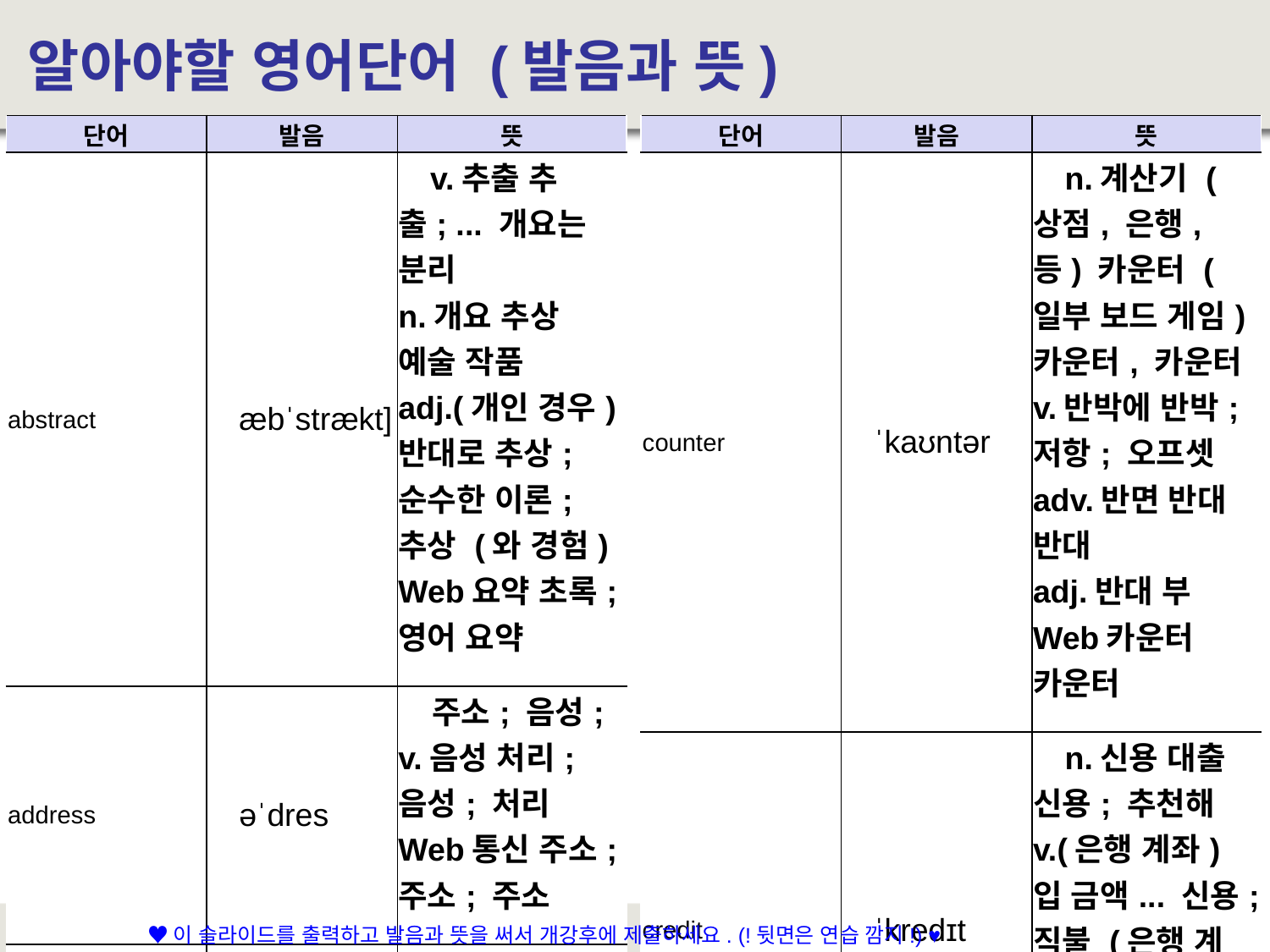

# 알아야할 영어단어 (발음과 뜻)
| 단어 | 발음 | 뜻 |
| --- | --- | --- |
| abstract | æbˈstrækt] | v.추출 추출; ... 개요는 분리 n.개요 추상 예술 작품 adj.(개인 경우) 반대로 추상; 순수한 이론; 추상 (와 경험) Web요약 초록; 영어 요약 |
| address | əˈdres | 주소; 음성; v.음성 처리; 음성; 처리 Web통신 주소; 주소; 주소 |
| age | eɪdʒ | n.나이; 노인; 기간; 나이 v.오래; 이전; 나이; 더 오래 된 Web시대 젊은 생활 |
| alphanumeric | ˌælfənuˈmerɪk | adj.포함 하는 문자 및 숫자; 문자와 숫자의 조합 Web영숫자; 영숫자; 자리 |
| amount | əˈmaʊnt | 금액 v.같음; 합계; Web총 |
| area | ˈeriə | n.지역 위치; Web지역; 지역; 범위 |
| argument (args) | ˈɑrɡjəmənt | n.인수 인수 논쟁 인수 Web매개 변수 인수; 인수 |
| auto- | ˈɔtoʊ | n.자동차 v.버스 타고 Web자동 모드, 자동, 자동 (자동) |
| bit | bɪt | n.드릴 비트; 비트; 작은 조각; 재갈 조금 v.억제; "물린" 과거 시제와 과거 분사; (M)에 Web사람; 비트; 비트에 |
| bold | boʊld | 굵게; 굵게 adj.자신감; 감히 표현 하는 감정; 대담 하 고, 명백한 Web대담 하 고 대담한; 굵게 |
| border | ˈbɔrdər | 테두리; 테두리; 테두리; 크롬 v.그리고... 인접 하 고... 따라 경계... 측면; 랩... Web테두리 가장자리 테두리 |
| break | [breɪk | n.휴식; 휴식; 휴식; 기회 v.인터럽트; 파괴; 휴식; 브레이크 Web휴식; 휴식; 브레이크 |
| byte | [baɪt | n.바이트 그룹 바이트 Web바이트 형식; 바이트 바이트 배열 |
| calculate | ˈkælkjəˌleɪt | 계산; 예측; 회계; 투기 Web계획; 견적; 계정에 |
| case | keɪs | n.케이스 인스턴스 상자; v.패키지; 관찰; ... [가방]; 상자 안에 넣어 ... Sheathe abbr.(= Web케이스; 케이스; |
| catch | kætʃ | v.캐치; 캡처; 캡처; 잡기 n.(공); 총 캐치; 고정; 패스너 adj.주목할 만한; 트랩 제공 Web따라잡기; 잡기 |
| character (char) | ˈkerəktər | n.특징; 특성; 문자; 역할 v.새겨진; 회화; 성능 특성; 특성으로 Web문자; 문자; 문자 |
| circle | ˈsɜrk(ə) | 라운드; 반지; 둥근; 동그라미 v.원형; 원형; 주위; 동그라미 Web원형; 원주; 서라운드 |
| circumference | sərˈkʌmf(ə)rəns | n.원주; 원주 Web주위; 원 라인; 경계 |
| class | klæs | 클래스 클래스 클래스 클래스 adj.아주 좋은, 우수한, 우수한 v.... (또는 분류, 데이터 정렬) Web카테고리 (분류); 클래스 |
| comment | ˈkɑˌment | n.댓글 비판 논란의 여지가 설명 v.자신의 의견을 표현 하 Web참고; 노트; 고객 리뷰 |
| component | kəmˈpoʊnənt | 재료; 부품; 구성 요소 adj.합성 Web구성 요소; 요소; 위젯 |
| constant (const) | ˈkɑnstənt | 상수 정적 상수 adj.일련의 지속적인 반복; 변화 없음 Web종종; 상수; 영원한 |
| continue | kənˈtɪnju | 지속적인된 확장; 계속; 지속적인 Web직렬; 속성; |
| convention | kənˈvenʃ(ə)n | n.세관; 연습; 계약; 일반 Web총회; 회의; 컨벤션 |
| 단어 | 발음 | 뜻 |
| --- | --- | --- |
| counter | ˈkaʊntər | n.계산기 (상점, 은행, 등) 카운터 (일부 보드 게임) 카운터, 카운터 v.반박에 반박; 저항; 오프셋 adv.반면 반대 반대 adj.반대 부 Web카운터 카운터 |
| credit | ˈkredɪt | n.신용 대출 신용; 추천해 v.(은행 계좌) 입 금액... 신용; 직불 (은행 계정) Web신용 신뢰, 명성 |
| customer | kʌstəmər | 고객 고객 고객, 그리고 (다음은 특정 유형의 사람에 설명 합니다) Web소비자; 사용자가; 구매자 |
| data | ˈdeɪtə | n.데이터 정보 자료 (당신의 컴퓨터에 저장 된) 데이터 Web데이터 세그먼트; 데이터 영역 데이터베이스 |
| decimal | ˈdesɪm(ə)l | 10 진수; 10 진수 n.10 진수 Web10 진수; 10 진수; 10 진수 |
| default | dɪˈfɔlt | n.기본; 기본; 장애;의 부재 v.기본; 기본; 누락; 실패를 준수 하 Web기본적으로; 기본; 기본값 |
| double | ˈdʌb(ə)l | 두 번; 두 번 두 번 시간 영혼의 금액 이중 컵 v.폴딩 및 (게) 더블; 그것 은입니다. ... 두 번; ... 배 adj.두 번; 더블; 더블; 더블 adv.두 번; 더블; 둘 다; Web두 번; 더블; 이중 정밀도 부동 소수점 숫자 |
| else | els | 뭔가 다른; 다른; 또한; 다른 adj.다른 n."여성 이름" 여자 Web그렇지 않으면; 다른 사람; 또한 |
| error | ˈerər | n.오류; 오류; 오류 Web오류; 오류; 오류 |
| event | ɪˈvent] | 이벤트; 이벤트의; 공개 행사; 사회적 상황 Web이벤트; 이벤트; 이벤트 |
| exception | ɪkˈsepʃ(ə)n | n.예외; 누군가가 일반 (또는 것); 예외 규칙; 예외 개체 Web예외; 예외; 예외 |
| finally | ˈfaɪn(ə)li | 마지막으로, (목록)에 대 한 다음 마지막으로, 철저 하 게 Web결국; 마지막으로 지금 밥을 먹으십시오 |
| first | fɜrst | 첫 첫 첫 첫 num.첫 번째 n.첫 번째 사람 (또는 것), 전례 없는 성과; 뭔가 전례 없는; 최저 adj.원래; 최고; 고음 (조정 가능) Web첫 번째 |
| float | floʊt | v.플 로트; 플 로트; 플 로트; 래프팅 n.플 로트; 플 로트; (수영) kickboard, 부동 Web부동 소수점; 단 정밀도, 부동 |
| font | fɑnt | 글꼴 및 침례 글꼴 (보통 돌 교회에 위치) Web글꼴; 속성; 글꼴 스타일 |
| format | ˈfɔrˌmæt | n.형식 디자인 쪽; 일반 배열 v.서식, 정렬... 레이아웃은 Web폼 형식 디스크 사양 |
| girth | ɡɜrθ | 둘레; 허리 둘레는 복 부 벨트 v.둘러싸인... 확실 ... 둘레와 둘레의 금액 Web경계; 허리; 둘레 |
| global | ˈɡloʊb(ə)l | adj.세계; 글로벌; 글로벌 상황; 포괄적인 Web글로벌; 글로벌; 전체 |
| height | haɪt | n.높이 높이; 높이, 높은 Web높이; 꼭지점의 높이 |
| if | ɪf | 때 면; n.불확 실한 상황 Web면; 조건; |
| implement | ˈɪmpləmənt | v.구현; 구현; 후속 구현; 효력을 n.도구; 장치; 간단한 옥외 기구 (자주) Web구현; 끝; 이루도록 |
| initialize | ɪˈnɪʃ(ə)lˌaɪz | v.초기화 (컴퓨터 프로그램이 나 시스템); 사전 설정; 형식 (디스크) Web초기화 데이터 파일; 초기화 이벤트; 초기화 함수 |
| input | ˈɪnˌpʊt] | n.입력 입력; 입력된 입력된 신호 v.컴퓨터에 입력 (데이터) Web입력된 상자; 입력된 장치; 입력 |
| integer | ˈɪntədʒər | 정수 Web정수; 정수 유형; 정수 형식 |
| interface | [ˈɪntərˌfeɪs | n.인터페이스; (인간의) 인터페이스 (특히 화면 레이아웃 및 메뉴); 인터페이스 프로그램; 연결 회로 v.연결 Web인터페이스; 인터페이스; 인터페이스 형식 |
♥이 슬라이드를 출력하고 발음과 뜻을 써서 개강후에 제출하세요. (!뒷면은 연습 깜지!) ♥